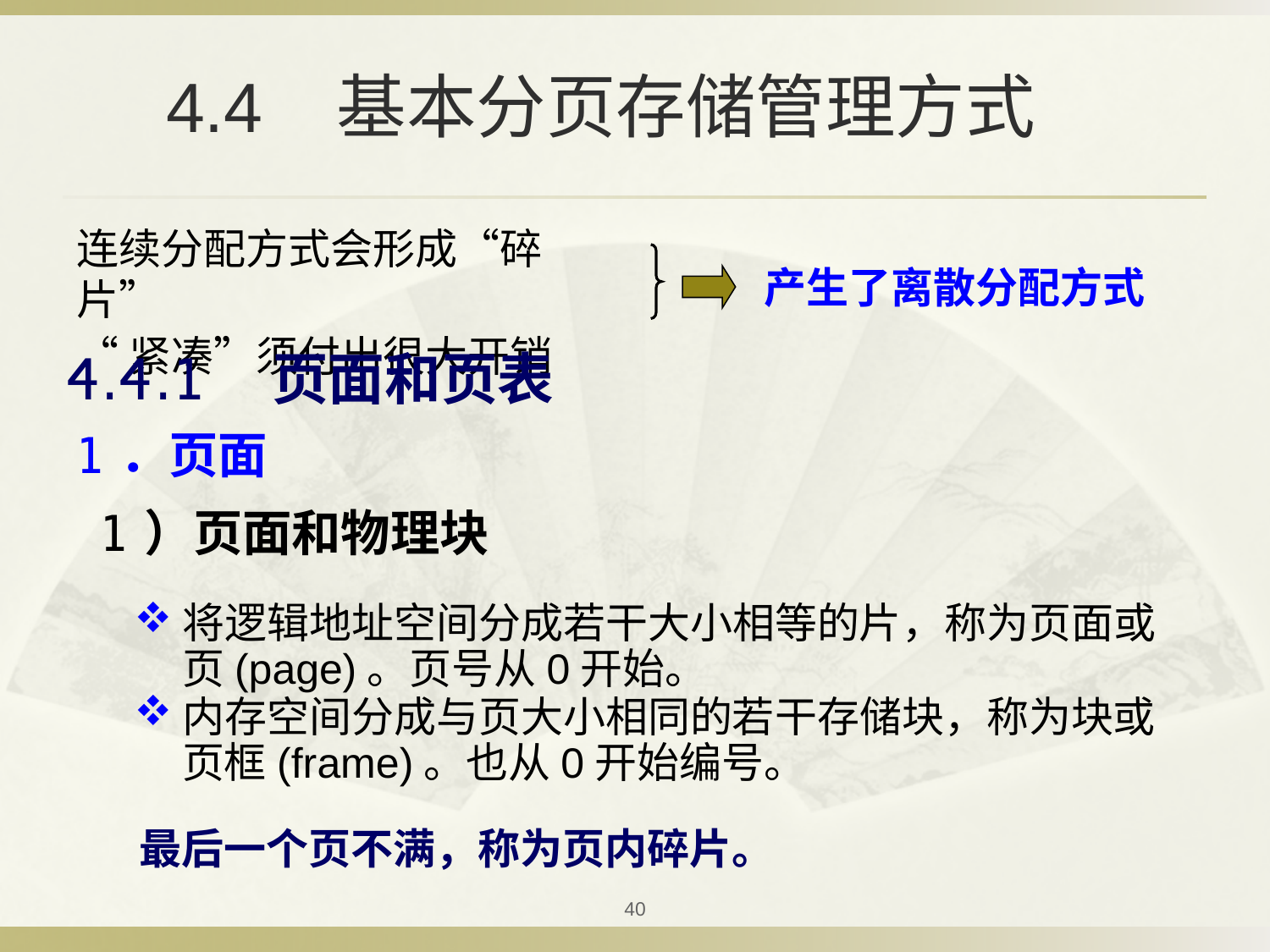

# 4.4   基本分页存储管理方式
连续分配方式会形成“碎片”
“紧凑”须付出很大开销

产生了离散分配方式
4.4.1   页面和页表
1．页面
1）页面和物理块
将逻辑地址空间分成若干大小相等的片，称为页面或页(page)。页号从0开始。
内存空间分成与页大小相同的若干存储块，称为块或页框(frame)。也从0开始编号。
最后一个页不满，称为页内碎片。
40